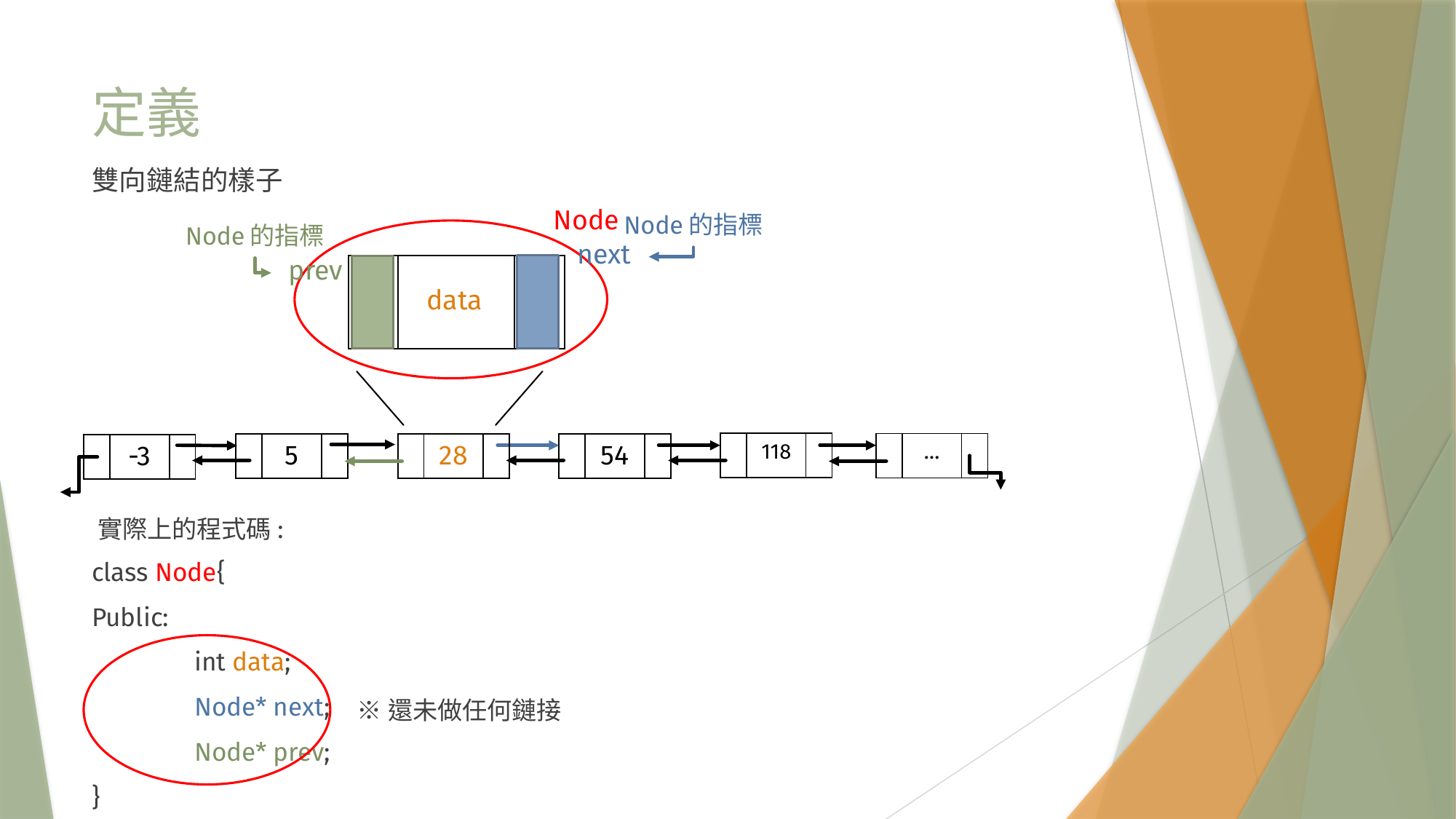

# 定義
雙向鏈結的樣子
Node
Node的指標
Node的指標

next
prev

|  |  |  |
| --- | --- | --- |

data
|  | 118 |  |
| --- | --- | --- |
|  | … |  |
| --- | --- | --- |
|  | 5 |  |
| --- | --- | --- |
|  | 28 |  |
| --- | --- | --- |
|  | 54 |  |
| --- | --- | --- |
|  | -3 |  |
| --- | --- | --- |
實際上的程式碼:
class Node{
Public:
	int data;
	Node* next;
	Node* prev;
}

※還未做任何鏈接